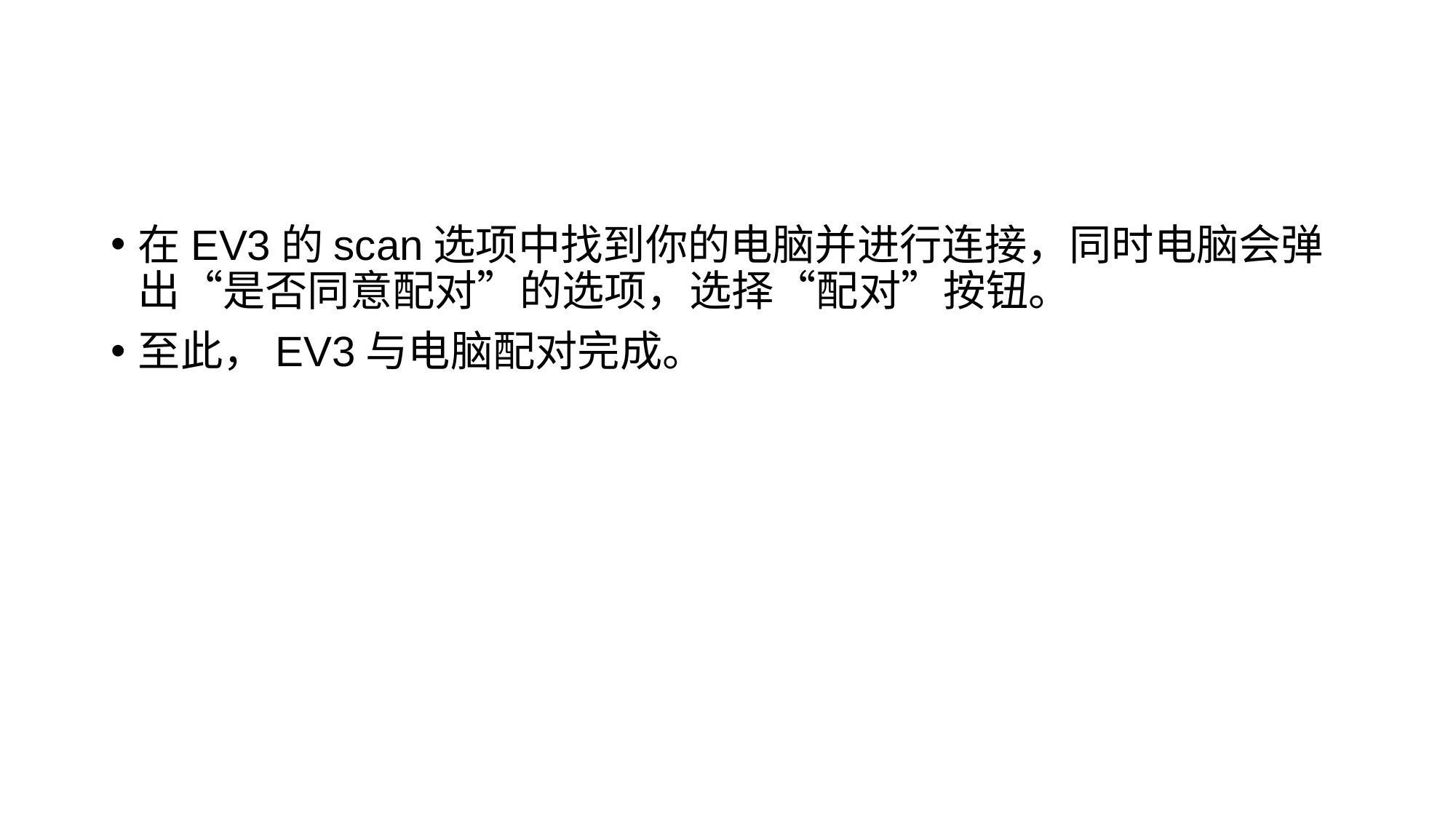

在EV3的scan选项中找到你的电脑并进行连接，同时电脑会弹出“是否同意配对”的选项，选择“配对”按钮。
至此，EV3与电脑配对完成。